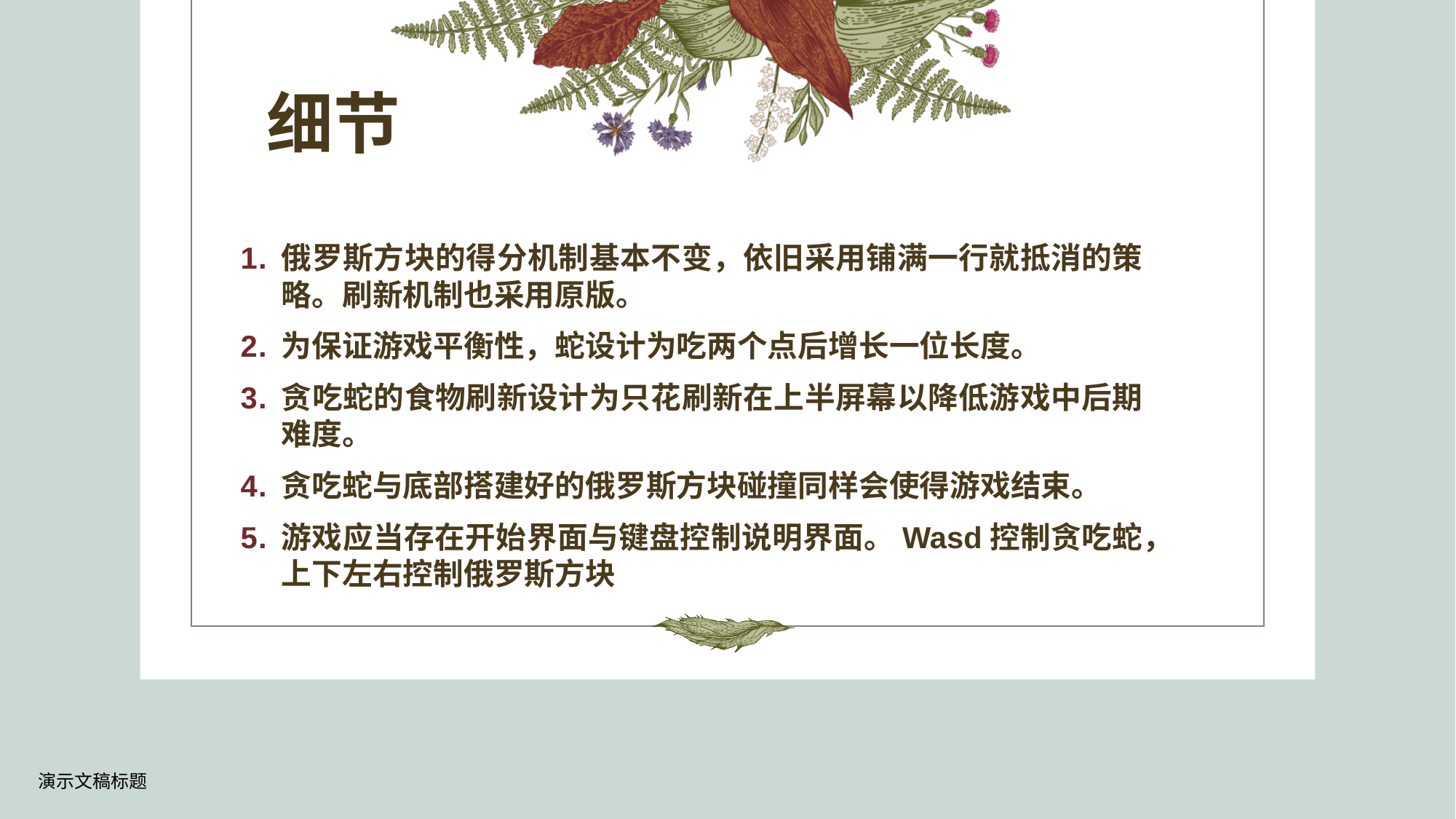

# 细节
俄罗斯方块的得分机制基本不变，依旧采用铺满一行就抵消的策略。刷新机制也采用原版。
为保证游戏平衡性，蛇设计为吃两个点后增长一位长度。
贪吃蛇的食物刷新设计为只花刷新在上半屏幕以降低游戏中后期难度。
贪吃蛇与底部搭建好的俄罗斯方块碰撞同样会使得游戏结束。
游戏应当存在开始界面与键盘控制说明界面。Wasd控制贪吃蛇，上下左右控制俄罗斯方块
演示文稿标题
14